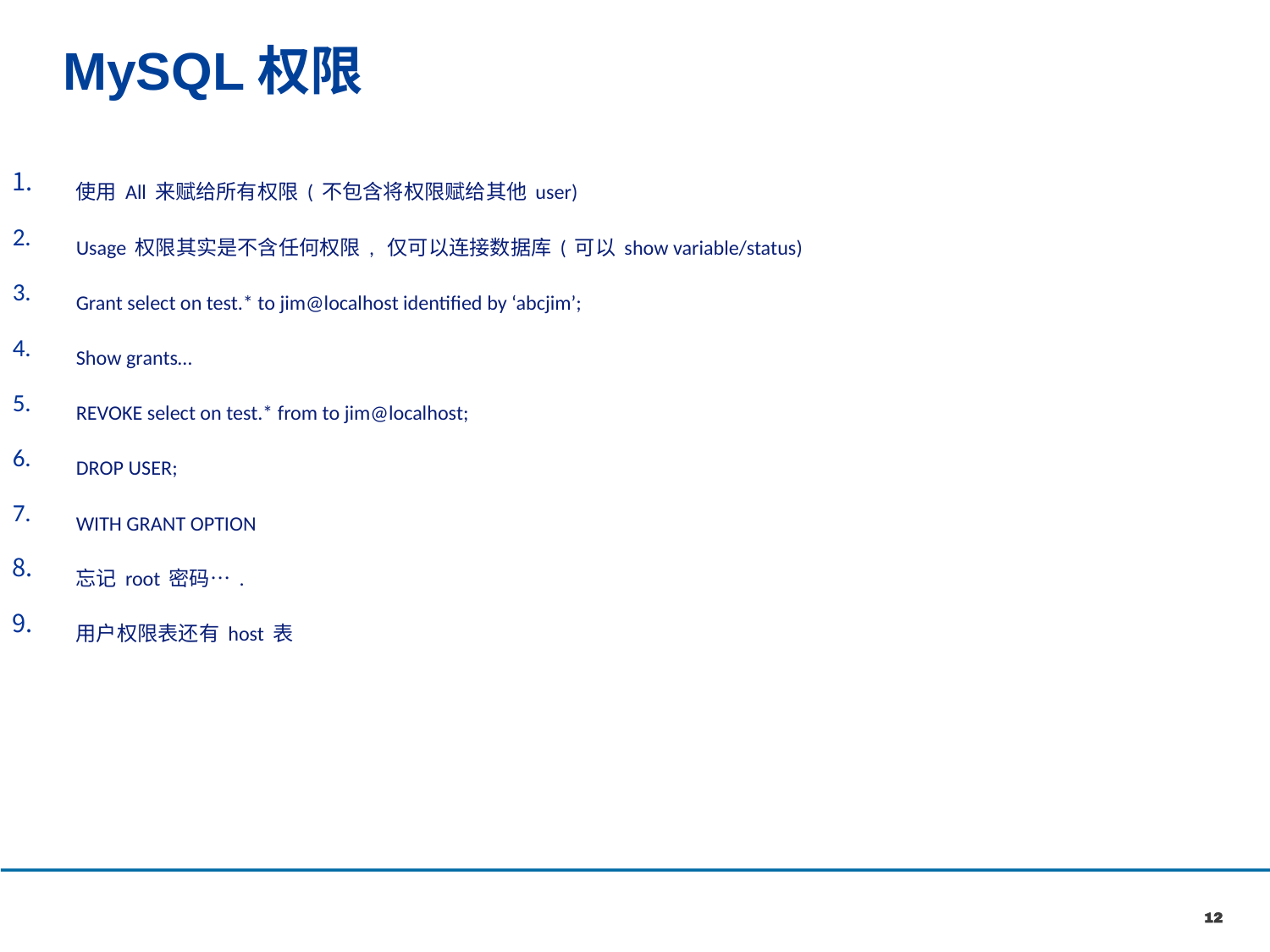

# MySQL权限

使用All来赋给所有权限(不包含将权限赋给其他user)
Usage权限其实是不含任何权限, 仅可以连接数据库(可以show variable/status)
Grant select on test.* to jim@localhost identified by ‘abcjim’;
Show grants…
REVOKE select on test.* from to jim@localhost;
DROP USER;
WITH GRANT OPTION
忘记root密码….
用户权限表还有host表

12